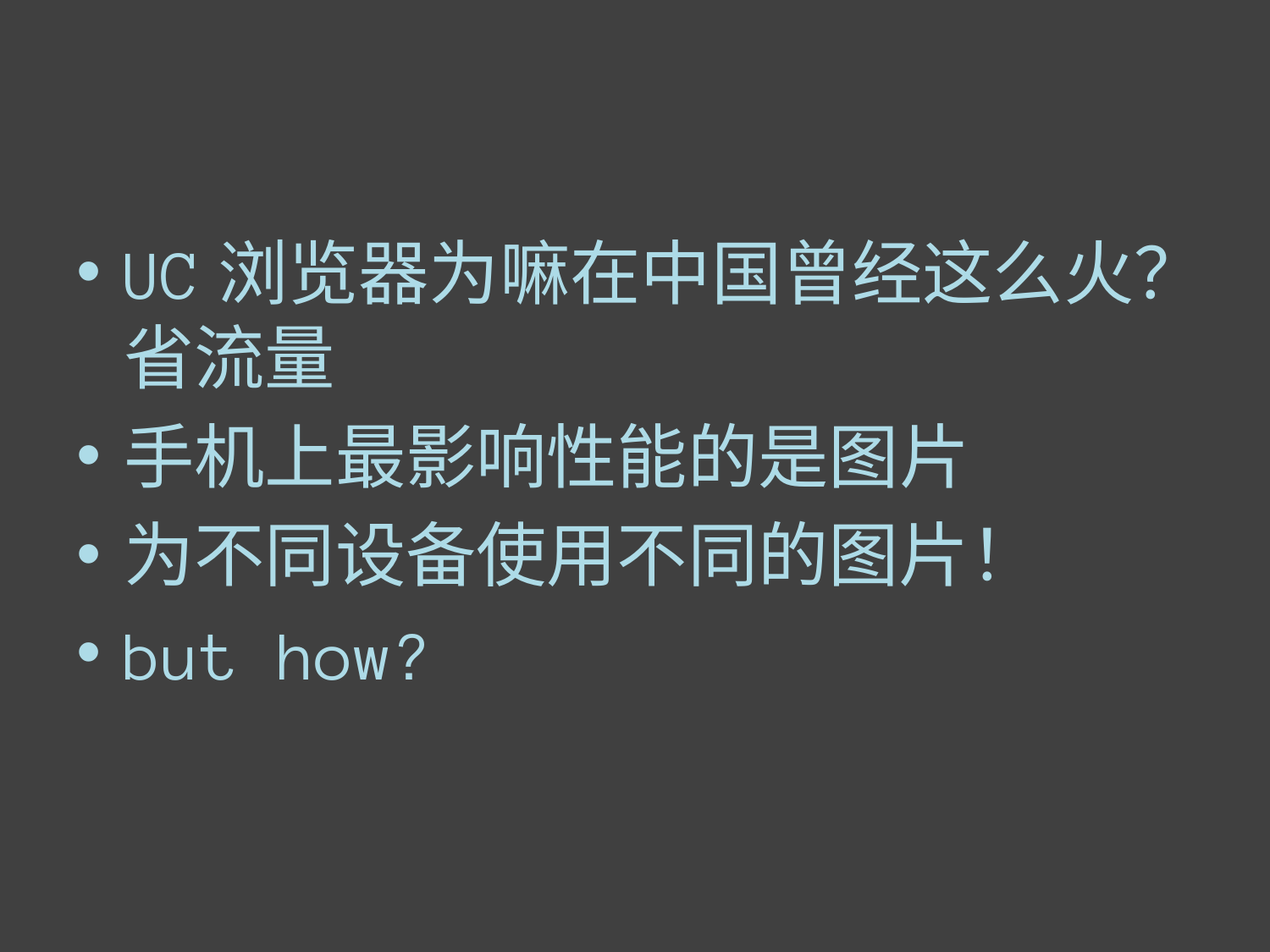

UC浏览器为嘛在中国曾经这么火？省流量
手机上最影响性能的是图片
为不同设备使用不同的图片！
but how?